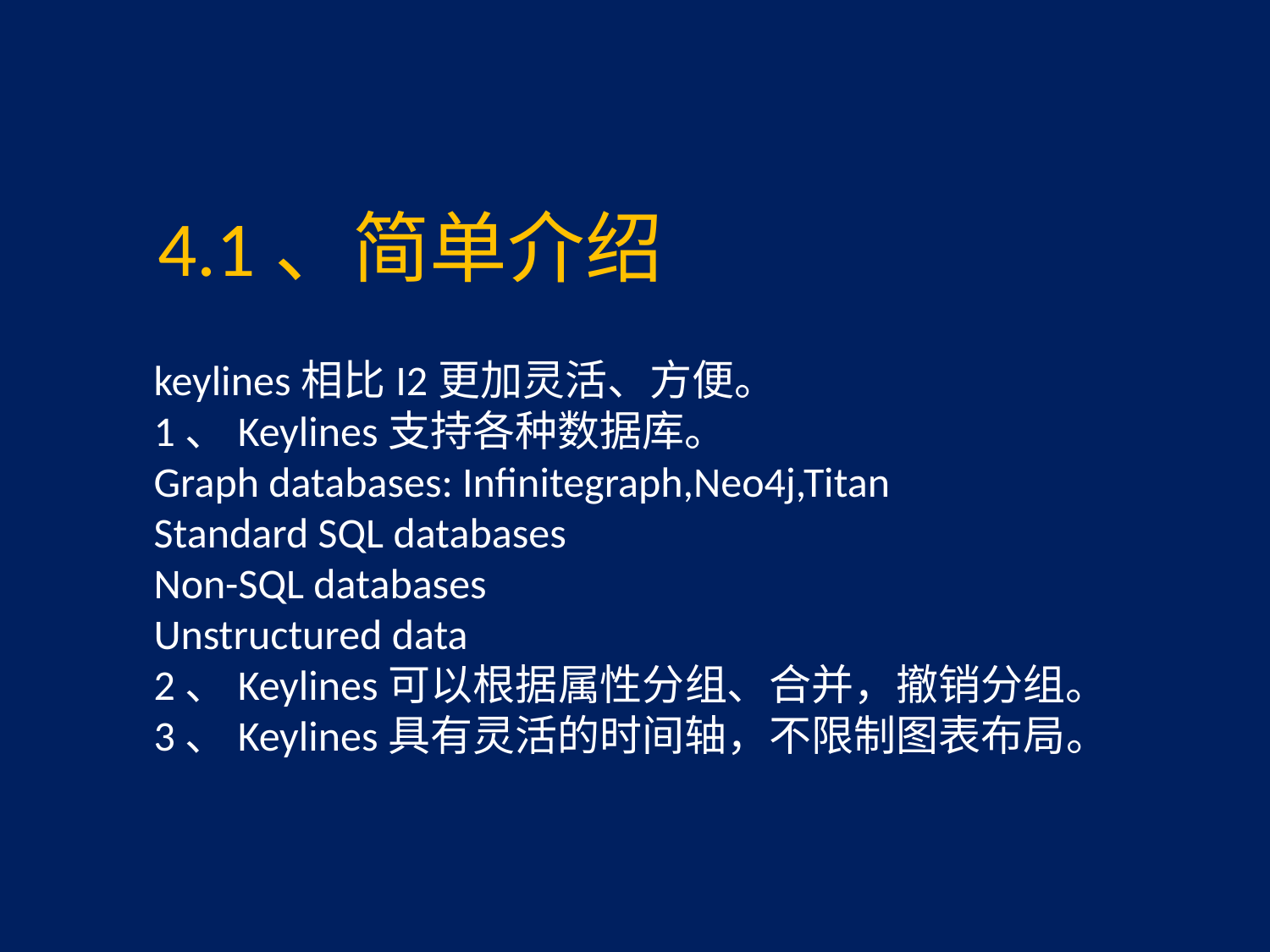

# 4.1、简单介绍
keylines相比I2更加灵活、方便。
1、Keylines支持各种数据库。
Graph databases: Infinitegraph,Neo4j,Titan
Standard SQL databases
Non-SQL databases
Unstructured data
2、Keylines可以根据属性分组、合并，撤销分组。
3、Keylines具有灵活的时间轴，不限制图表布局。